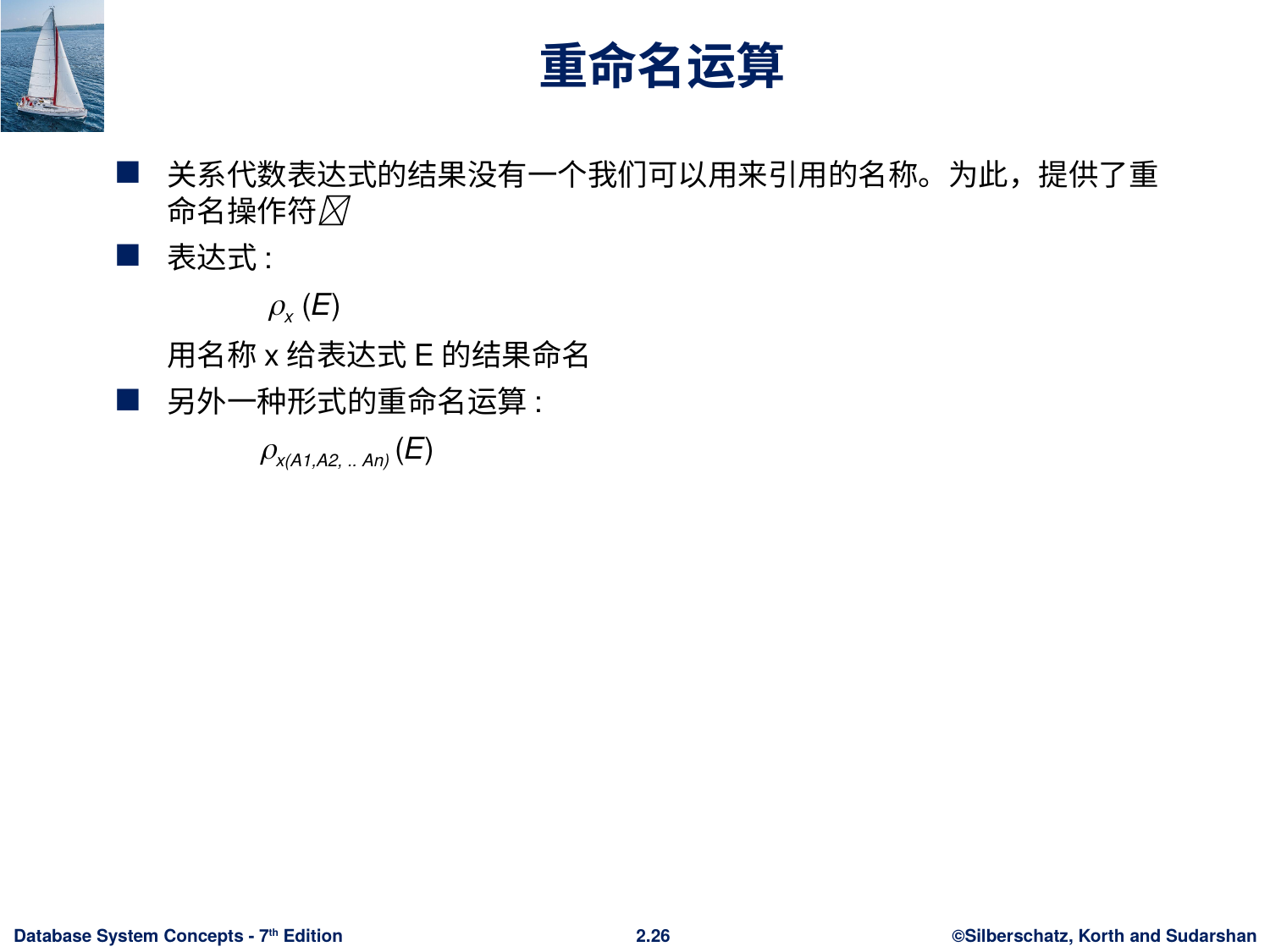

# 重命名运算
关系代数表达式的结果没有一个我们可以用来引用的名称。为此，提供了重命名操作符ρ
表达式:
                  ρx (E)
      用名称x给表达式E的结果命名
另外一种形式的重命名运算:
                 ρx(A1,A2, .. An) (E)